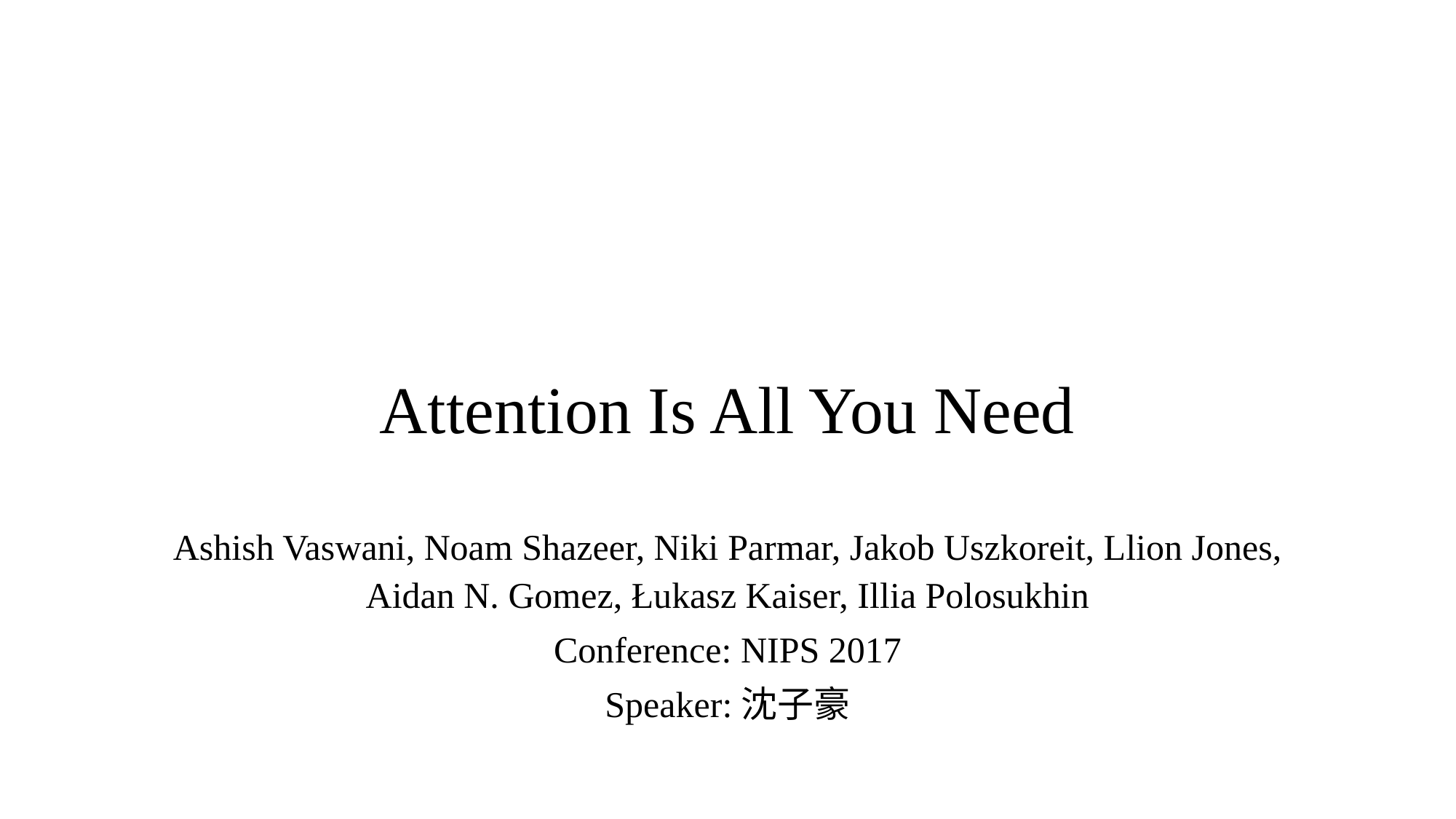

# Attention Is All You Need
Ashish Vaswani, Noam Shazeer, Niki Parmar, Jakob Uszkoreit, Llion Jones,
Aidan N. Gomez, Łukasz Kaiser, Illia Polosukhin
Conference: NIPS 2017
Speaker:沈子豪